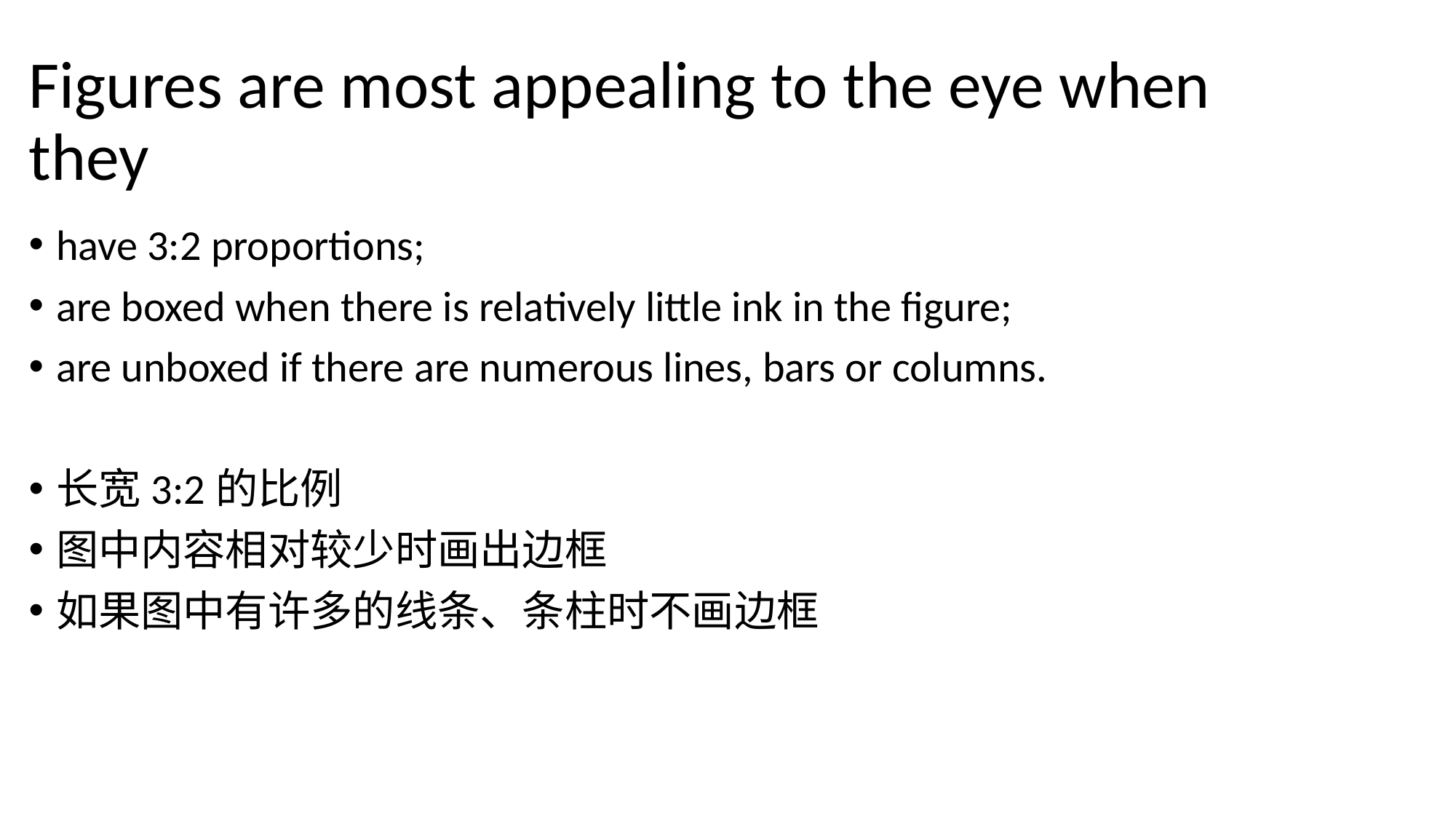

# Figures are most appealing to the eye when they
have 3:2 proportions;
are boxed when there is relatively little ink in the figure;
are unboxed if there are numerous lines, bars or columns.

长宽3:2的比例
图中内容相对较少时画出边框
如果图中有许多的线条、条柱时不画边框